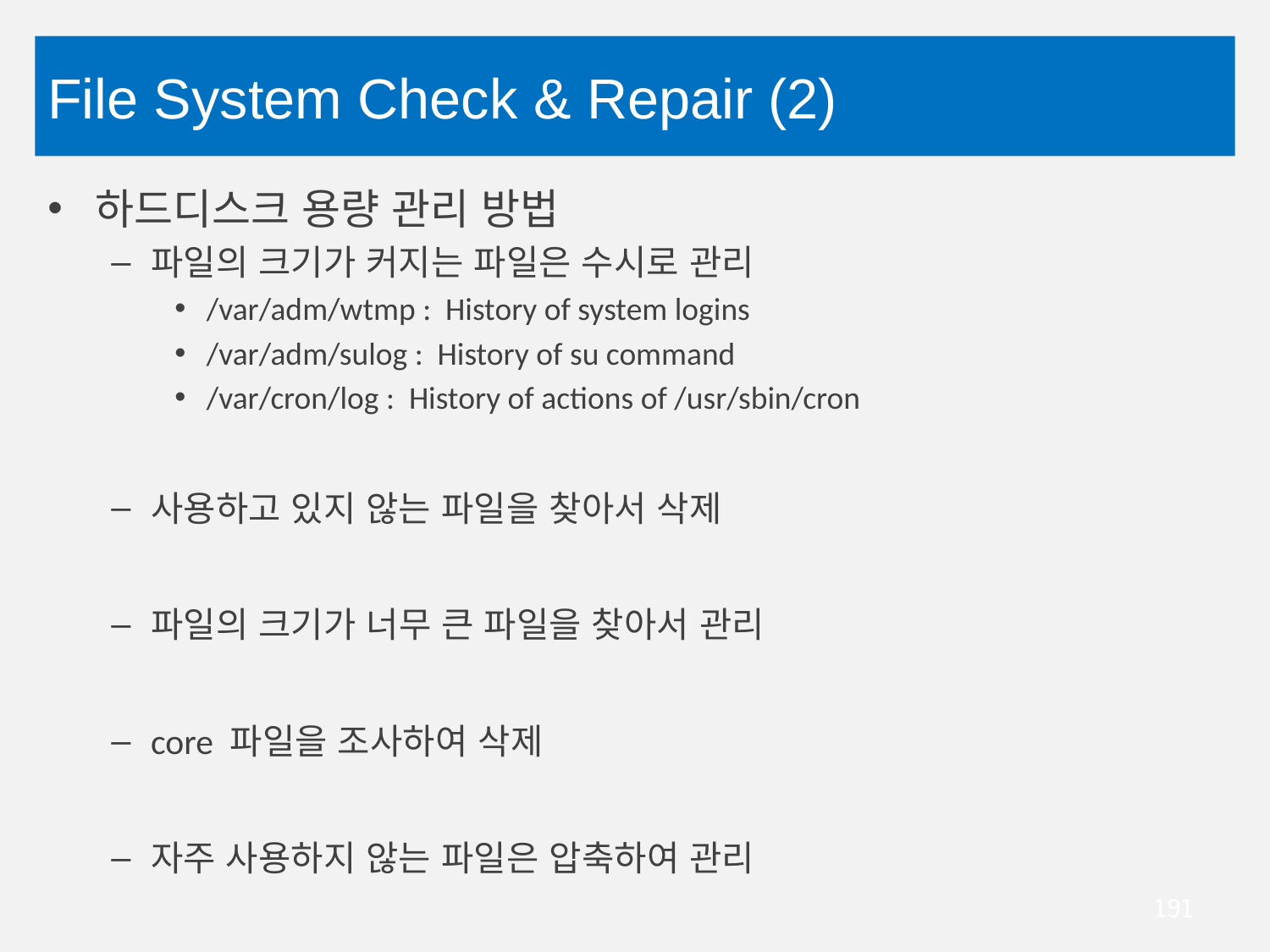

# File System Check & Repair (2)
하드디스크 용량 관리 방법
파일의 크기가 커지는 파일은 수시로 관리
/var/adm/wtmp :  History of system logins
/var/adm/sulog :  History of su command
/var/cron/log :  History of actions of /usr/sbin/cron

사용하고 있지 않는 파일을 찾아서 삭제

파일의 크기가 너무 큰 파일을 찾아서 관리

core 파일을 조사하여 삭제

자주 사용하지 않는 파일은 압축하여 관리
191